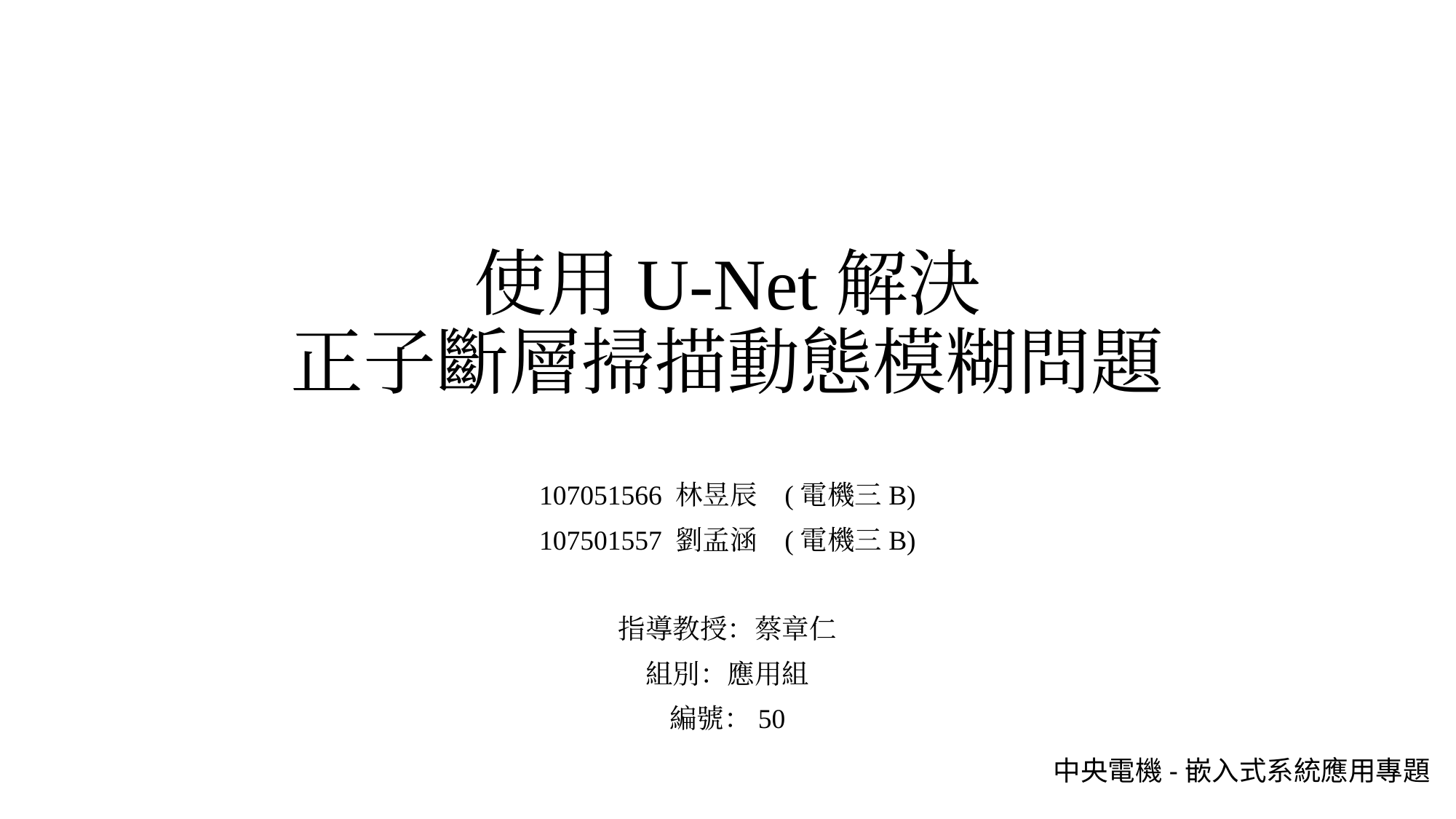

# 使用U-Net解決 正子斷層掃描動態模糊問題
107051566 林昱辰   (電機三B)
107501557 劉孟涵   (電機三B)

指導教授：蔡章仁
組別：應用組
編號：50
中央電機-嵌入式系統應用專題